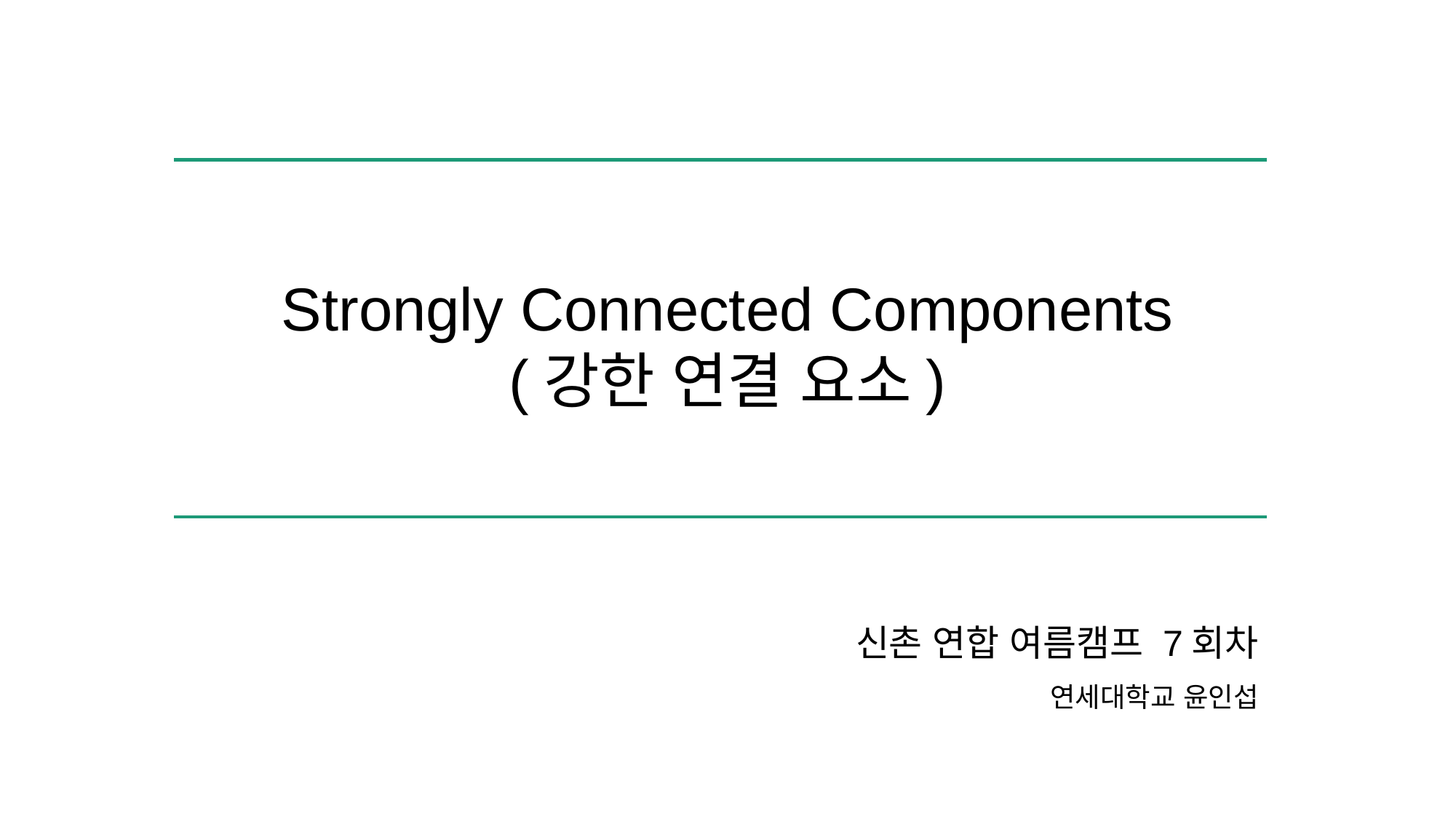

Strongly Connected Components
(강한 연결 요소)
신촌 연합 여름캠프 7회차
연세대학교 윤인섭